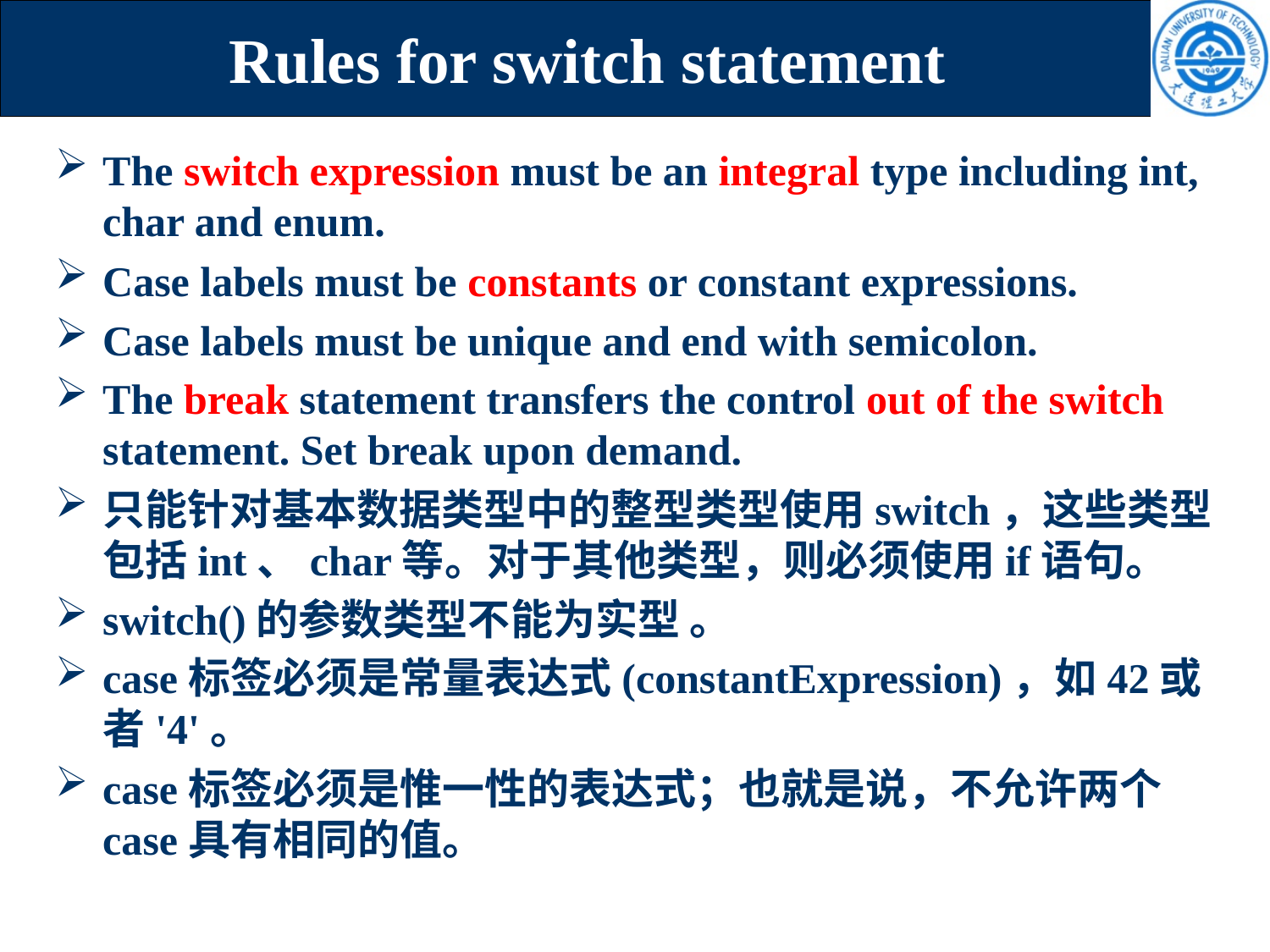

# Rules for switch statement
The switch expression must be an integral type including int, char and enum.
Case labels must be constants or constant expressions.
Case labels must be unique and end with semicolon.
The break statement transfers the control out of the switch statement. Set break upon demand.
只能针对基本数据类型中的整型类型使用switch，这些类型包括int、char等。对于其他类型，则必须使用if语句。
switch()的参数类型不能为实型 。
case标签必须是常量表达式(constantExpression)，如42或者'4'。
case标签必须是惟一性的表达式；也就是说，不允许两个case具有相同的值。